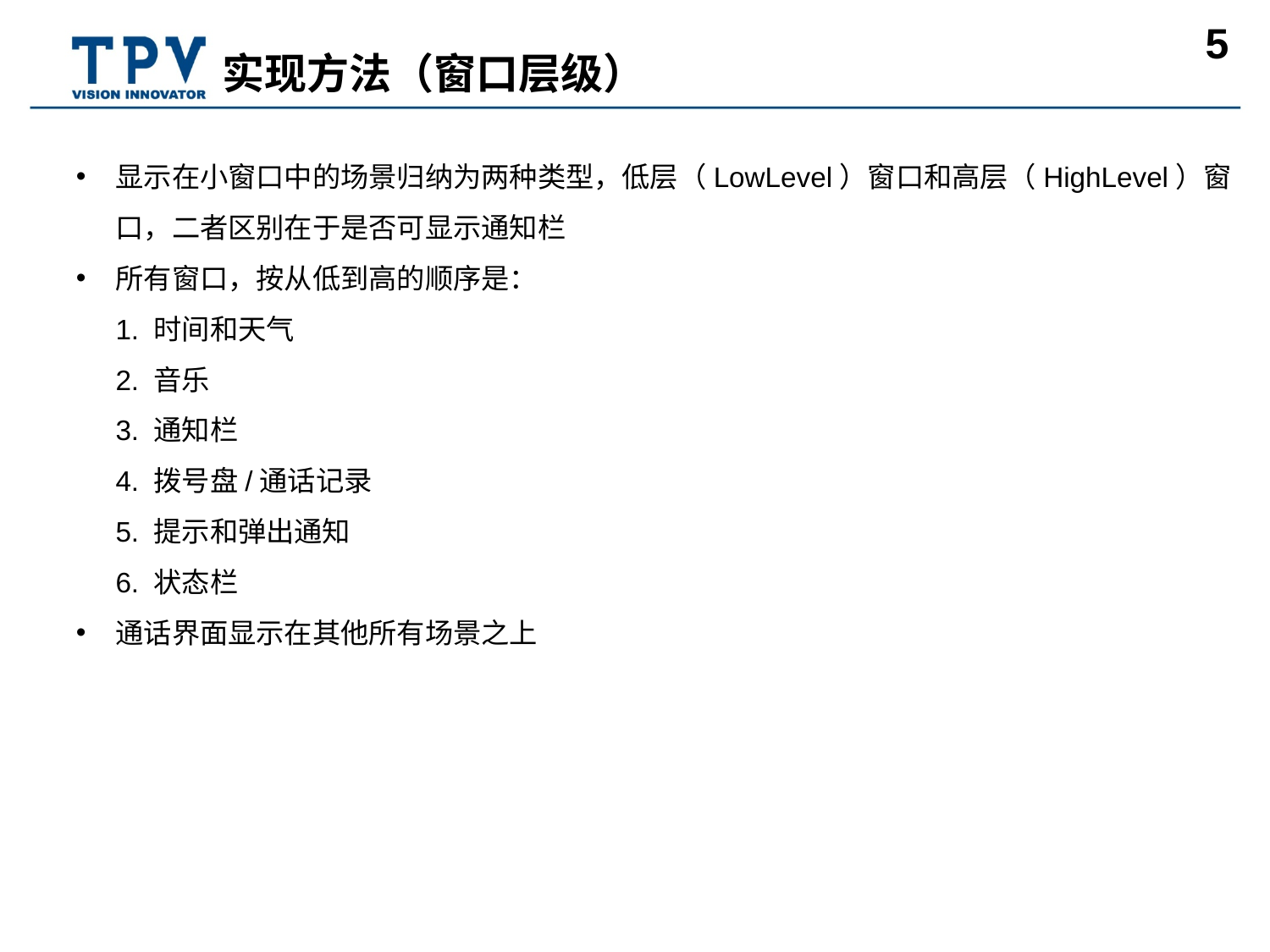

# 实现方法（窗口层级）
显示在小窗口中的场景归纳为两种类型，低层（LowLevel）窗口和高层（HighLevel）窗口，二者区别在于是否可显示通知栏
所有窗口，按从低到高的顺序是：
1. 时间和天气
2. 音乐
3. 通知栏
4. 拨号盘/通话记录
5. 提示和弹出通知
6. 状态栏
通话界面显示在其他所有场景之上